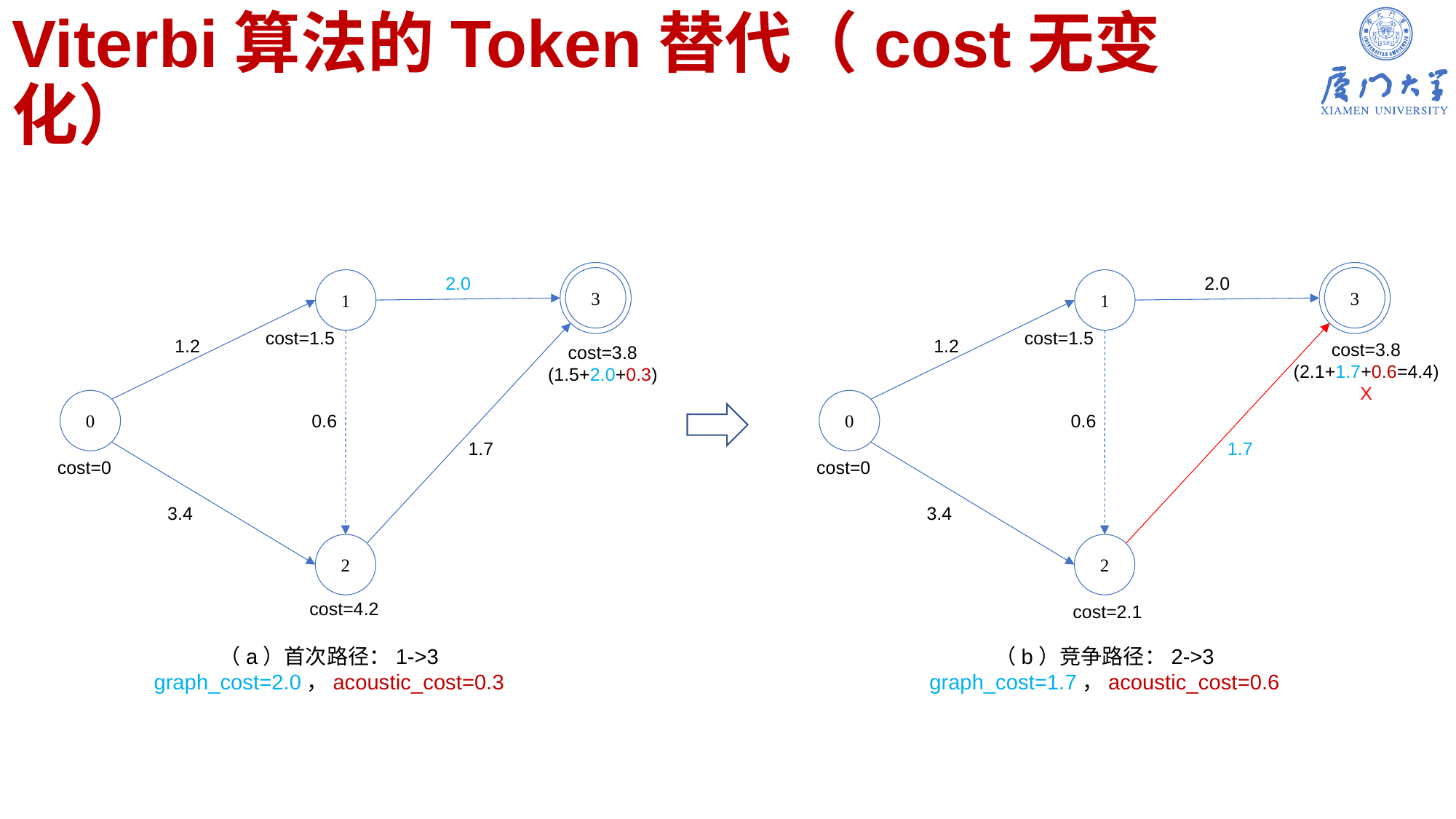

# Viterbi算法的Token替代（cost无变化）

2.0
2.0
3
3
1
1
cost=1.5
cost=1.5
1.2
1.2
cost=3.8
(2.1+1.7+0.6=4.4)X
cost=3.8 (1.5+2.0+0.3)
0
0
0.6

0.6
1.7
1.7
cost=0
cost=0
3.4
3.4
2
2
cost=4.2
cost=2.1
（a）首次路径：1->3
graph_cost=2.0，acoustic_cost=0.3
（b）竞争路径：2->3
graph_cost=1.7，acoustic_cost=0.6